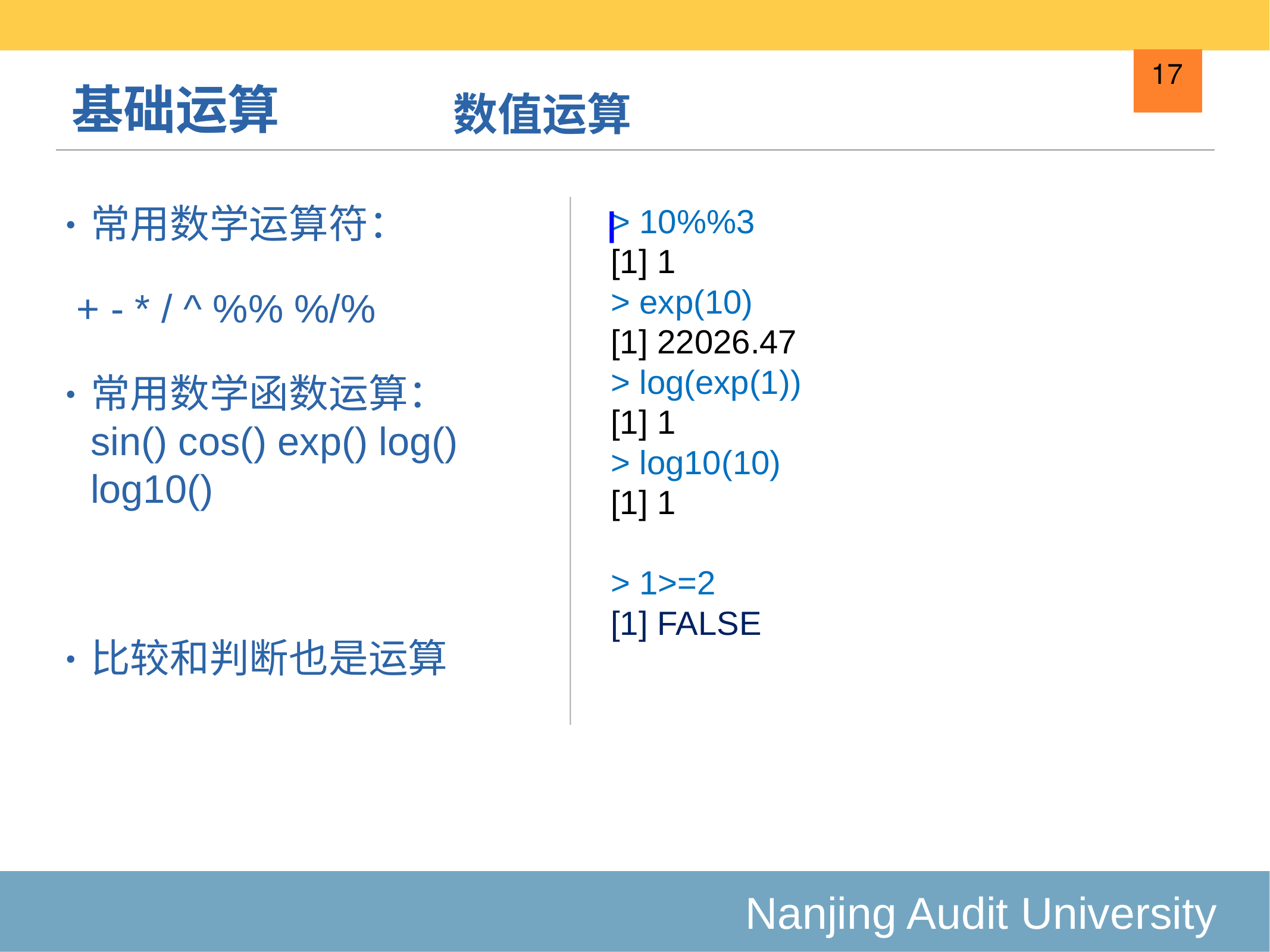

# 基础运算
数值运算
17
> 10%%3
[1] 1
> exp(10)
[1] 22026.47
> log(exp(1))
[1] 1
> log10(10)
[1] 1

> 1>=2
[1] FALSE

常用数学运算符：
 + - * / ^ %% %/%
常用数学函数运算：   sin() cos() exp() log() log10()

比较和判断也是运算
|